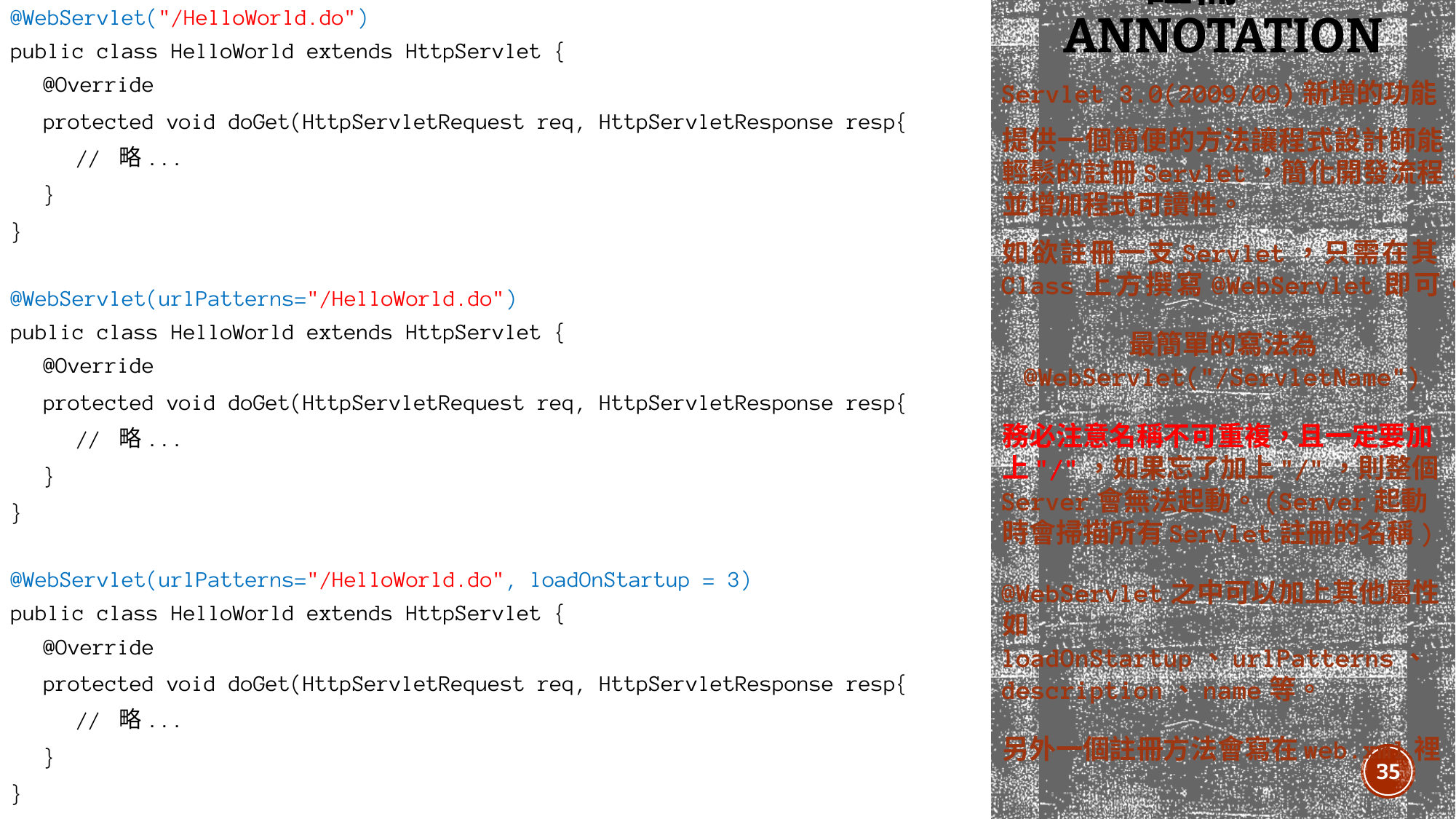

@WebServlet("/HelloWorld.do")
public class HelloWorld extends HttpServlet {
@Override
protected void doGet(HttpServletRequest req, HttpServletResponse resp{
// 略...
}
}

@WebServlet(urlPatterns="/HelloWorld.do")
public class HelloWorld extends HttpServlet {
@Override
protected void doGet(HttpServletRequest req, HttpServletResponse resp{
// 略...
}
}

@WebServlet(urlPatterns="/HelloWorld.do", loadOnStartup = 3)
public class HelloWorld extends HttpServlet {
@Override
protected void doGet(HttpServletRequest req, HttpServletResponse resp{
// 略...
}
}
# 註冊：annotation
Servlet 3.0(2009/09)新增的功能
提供一個簡便的方法讓程式設計師能輕鬆的註冊Servlet，簡化開發流程，並增加程式可讀性。
如欲註冊一支Servlet，只需在其Class上方撰寫@WebServlet即可。
最簡單的寫法為
@WebServlet("/ServletName")
務必注意名稱不可重複，且一定要加上"/"，如果忘了加上"/"，則整個Server會無法起動。(Server起動時會掃描所有Servlet註冊的名稱)
@WebServlet之中可以加上其他屬性如loadOnStartup、urlPatterns、description、name等。
另外一個註冊方法會寫在web.xml裡
35